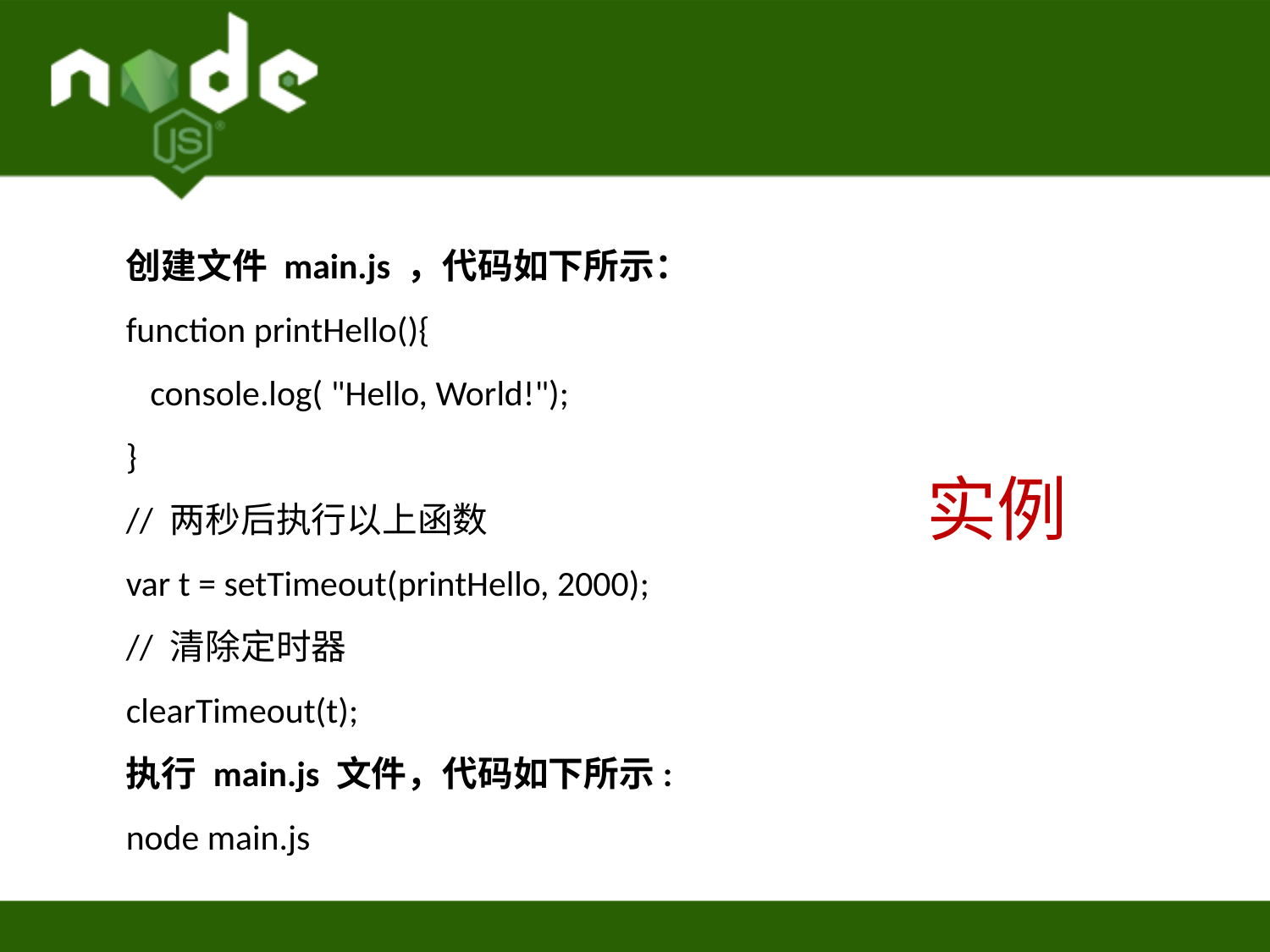

创建文件 main.js ，代码如下所示：
function printHello(){
   console.log( "Hello, World!");
}
// 两秒后执行以上函数
var t = setTimeout(printHello, 2000);
// 清除定时器
clearTimeout(t);
执行 main.js 文件，代码如下所示:
node main.js
实例